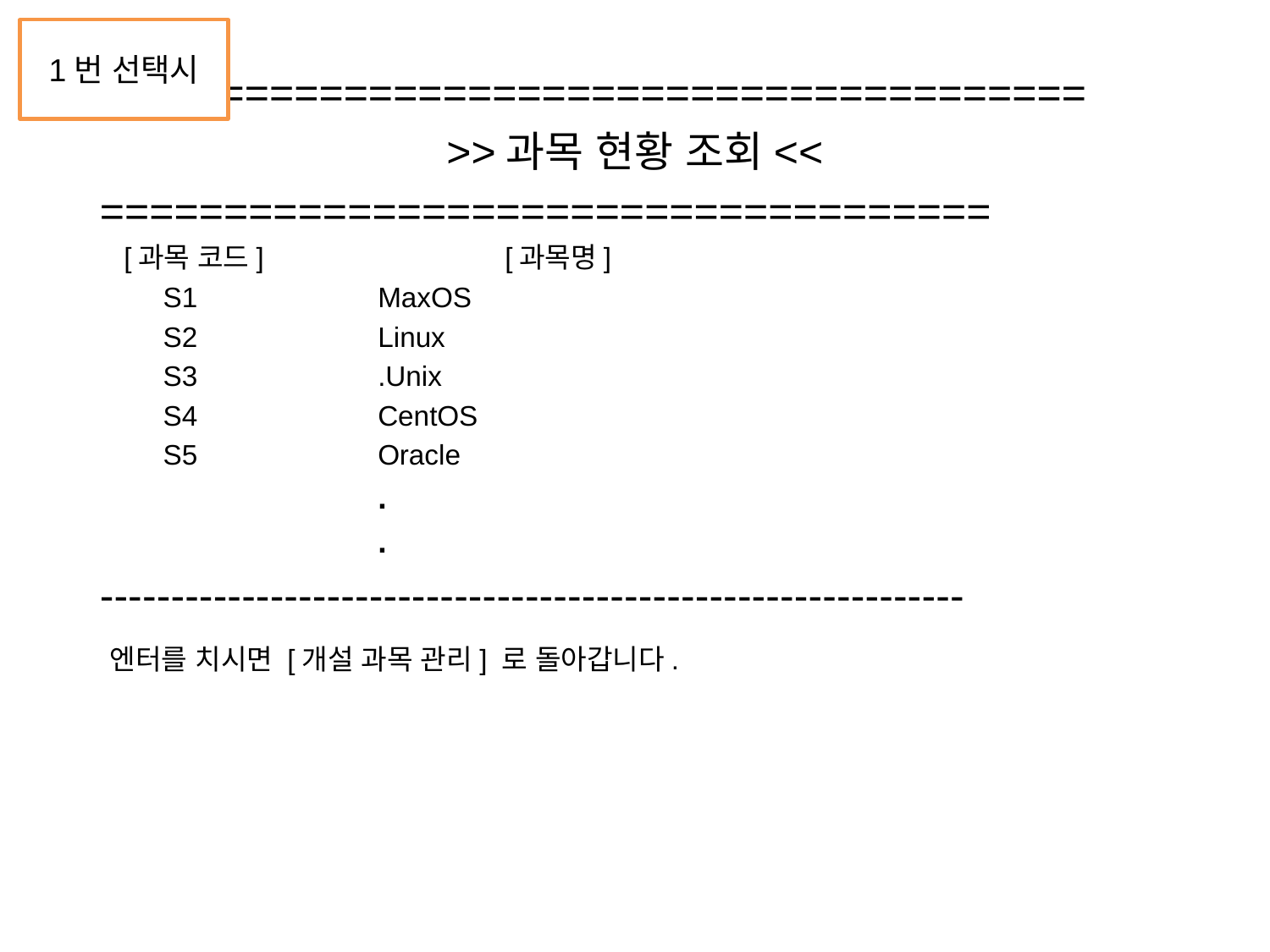

1번 선택시
 ====================================
>>과목 현황 조회<<
  ====================================
	[과목 코드]		[과목명]
	     S1		MaxOS
	     S2		Linux
	     S3		.Unix
	     S4		CentOS
	     S5		Oracle
			.
			.
  -------------------------------------------------------------
  엔터를 치시면 [개설 과목 관리] 로 돌아갑니다.